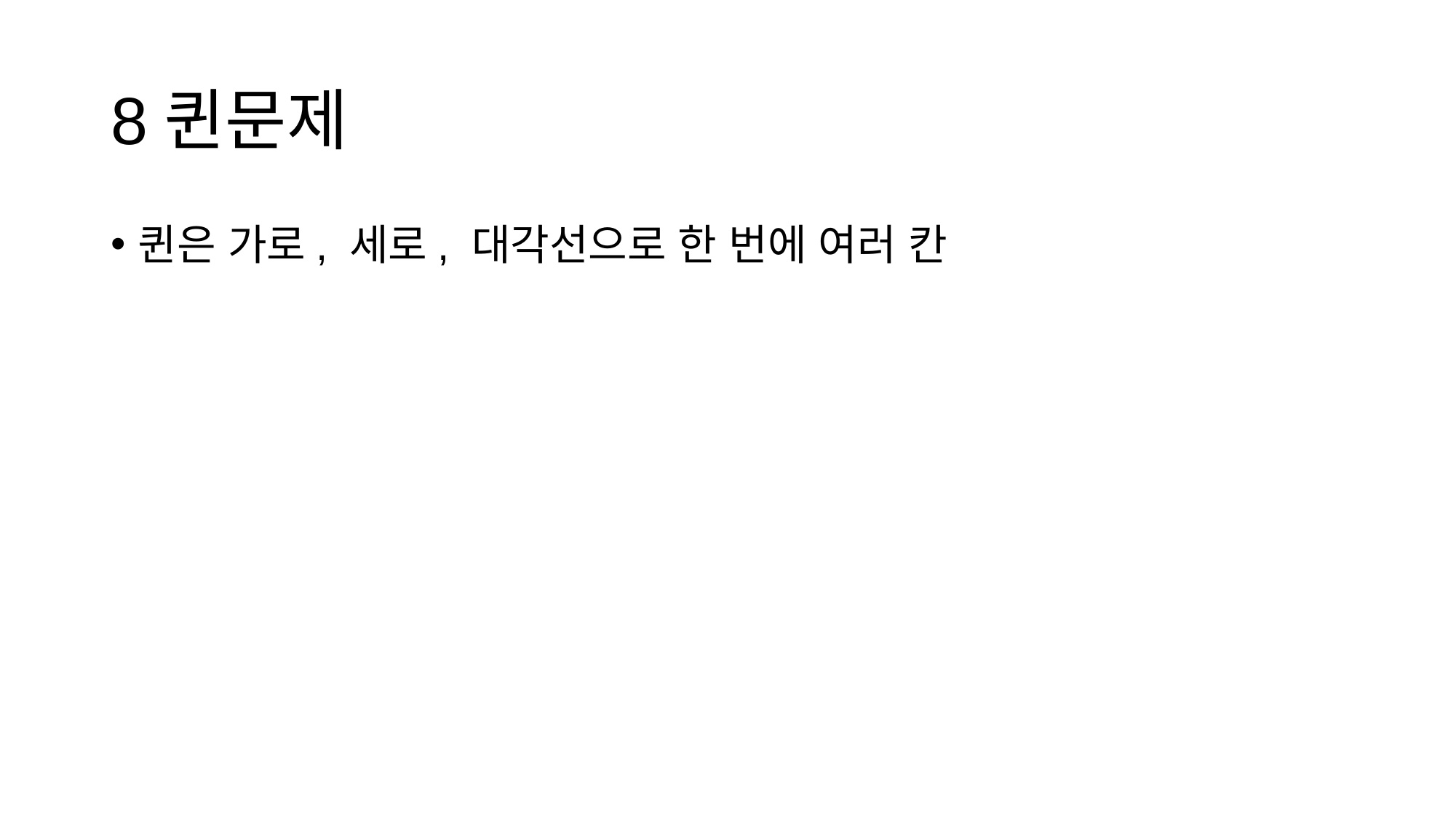

# 8퀸문제
퀸은 가로, 세로, 대각선으로 한 번에 여러 칸                                                                                                                                                                                                                                                                                                                                                                                                                                                                                                                                                                                                                                                                                                                                                                                                                                                                                                                                                                                                                                                                                                                                                                                                                                                                                                                                                                                                                                                                                                                                                                                                                                                                                                                                                                                                                                                                                                                                                                                                                                                                                                                                                                                                                                                                                                                                                                                                                                                                                                                                                                                                                                                                                                                                                                                                                                                                                                                                                                                                                                                                                                                                                                                                                                                                                                                                                                                                                                                                                                                                                                                                                                                                                                                                                                                                                                                                                                                                                                                                                                                                                                                                                                                                                                                                                                                                                                                                                                                                                                                                                                                                                                                                                                                                                                                                                                                                                                                                                                                                                                                                                                                                                                                                                                                                                                                                                                                                                                                                                                                                                                                                                                                                                                                                                                                                                                                                                                                                                                                                                                                                                                                                                                                                                                                                                                                                                                                                                                                                                                                                                                                                                                                                                                                                                                                                                                                                                                                                                                                                                                                                                                                                                                                                                                                                                                                                                                                                                                                                                                                                                                                                                                                                                                                                                                                                                                                                                                                                                                                                                                                                                                                                                                                                                                                                                                                                                                                                                                                                                   움직일 수 있다
체스판은 8x8의 테이블 구조로 되어 있다
각 테이블에 퀸이 서로 공격하지 않도록(1번 이동해서 퀸끼리 겹쳐질 수 없도록) 퀸을 배치하시오.